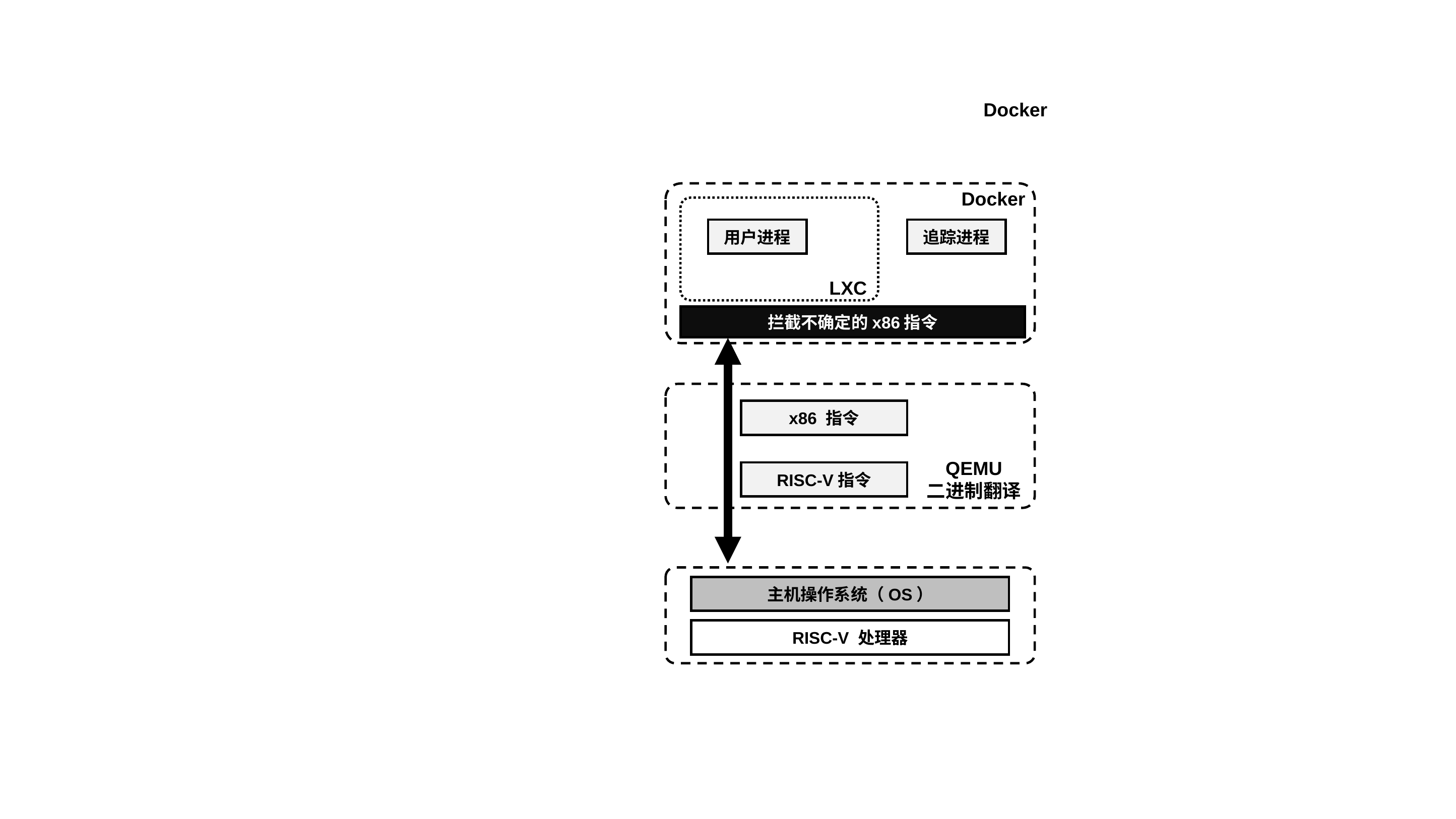

Docker

Docker

用户进程
追踪进程
LXC
拦截不确定的x86指令

x86 指令
QEMU
二进制翻译
RISC-V指令

主机操作系统（OS）
RISC-V 处理器